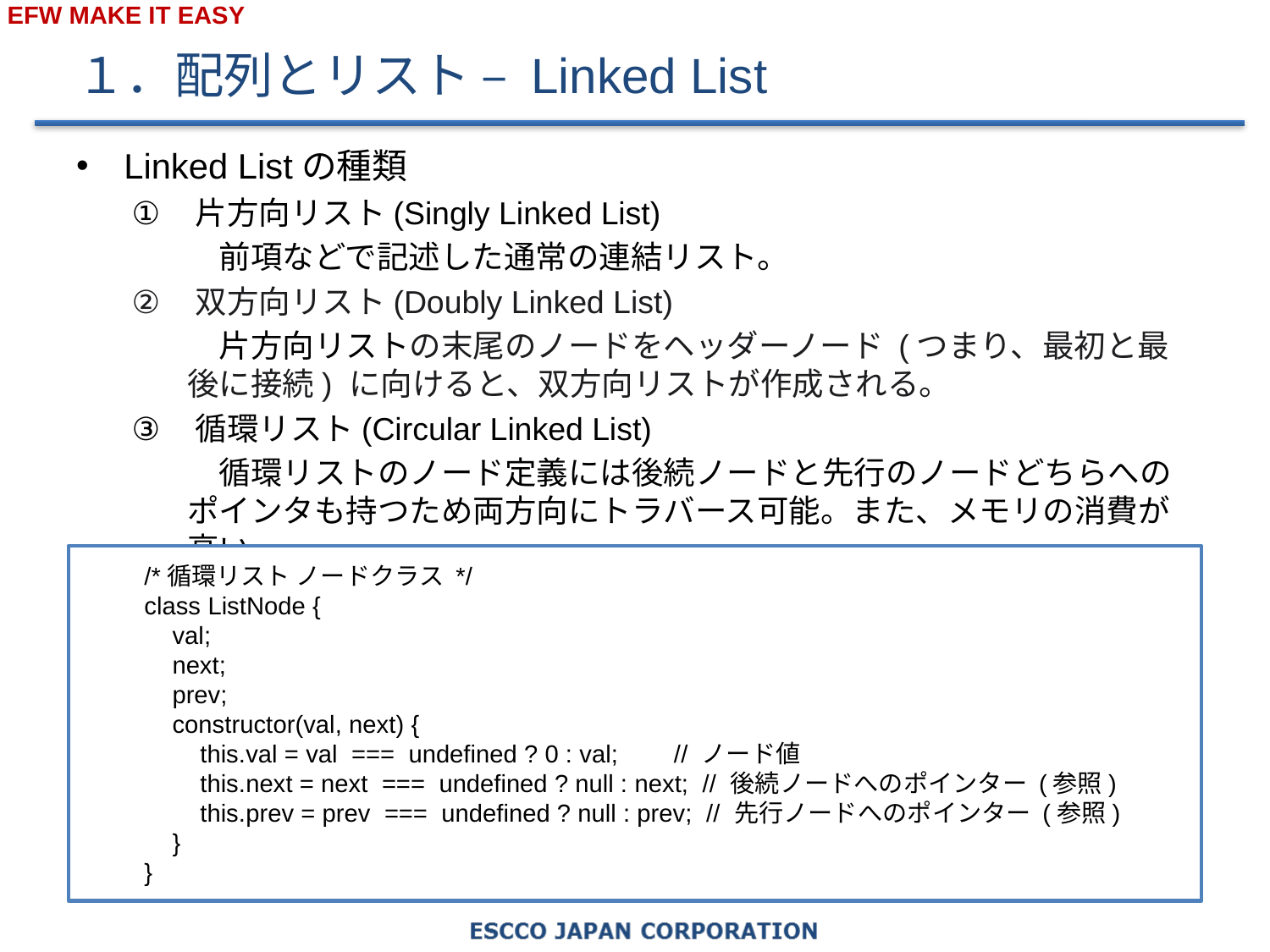

# １．配列とリスト – Linked List
Linked Listの種類
片方向リスト(Singly Linked List)
　前項などで記述した通常の連結リスト。
双方向リスト(Doubly Linked List)
　片方向リストの末尾のノードをヘッダーノード (つまり、最初と最後に接続) に向けると、双方向リストが作成される。
循環リスト(Circular Linked List)
　循環リストのノード定義には後続ノードと先行のノードどちらへのポインタも持つため両方向にトラバース可能。また、メモリの消費が高い。

/*循環リスト ノードクラス */
class ListNode {
    val;
    next;
    prev;
    constructor(val, next) {
        this.val = val  ===  undefined ? 0 : val;        // ノード値
        this.next = next  ===  undefined ? null : next;  // 後続ノードへのポインター (参照)
        this.prev = prev  ===  undefined ? null : prev;  // 先行ノードへのポインター (参照)
    }
}